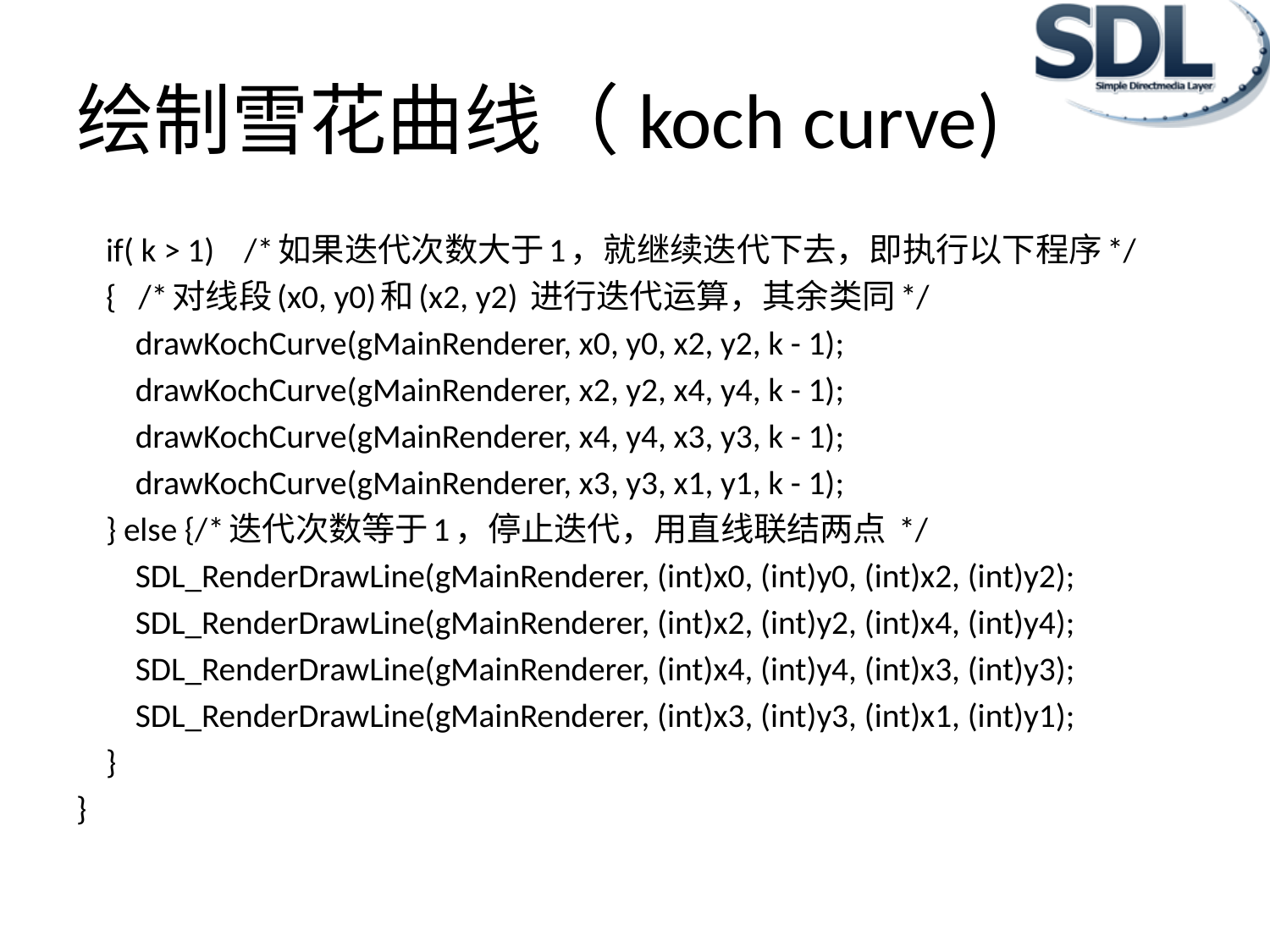

# 绘制雪花曲线（koch curve)
    if( k > 1)    /*如果迭代次数大于1，就继续迭代下去，即执行以下程序*/
    {   /*对线段(x0, y0)和(x2, y2) 进行迭代运算，其余类同*/
        drawKochCurve(gMainRenderer, x0, y0, x2, y2, k - 1);
        drawKochCurve(gMainRenderer, x2, y2, x4, y4, k - 1);
        drawKochCurve(gMainRenderer, x4, y4, x3, y3, k - 1);
        drawKochCurve(gMainRenderer, x3, y3, x1, y1, k - 1);
    } else {/*迭代次数等于1，停止迭代，用直线联结两点 */
        SDL_RenderDrawLine(gMainRenderer, (int)x0, (int)y0, (int)x2, (int)y2);
        SDL_RenderDrawLine(gMainRenderer, (int)x2, (int)y2, (int)x4, (int)y4);
        SDL_RenderDrawLine(gMainRenderer, (int)x4, (int)y4, (int)x3, (int)y3);
        SDL_RenderDrawLine(gMainRenderer, (int)x3, (int)y3, (int)x1, (int)y1);
    }
}